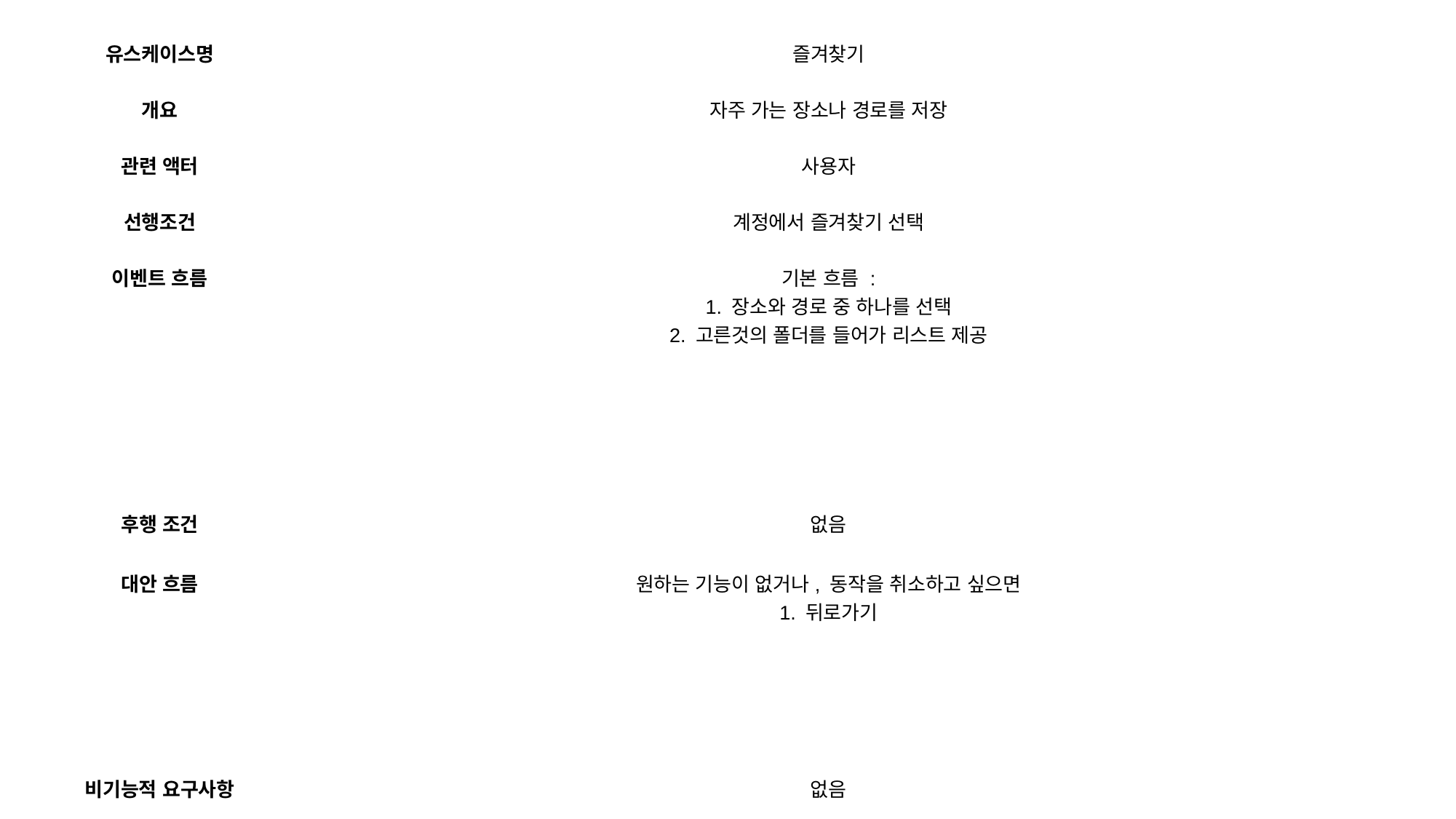

| 유스케이스명 | 즐겨찾기 |
| --- | --- |
| 개요 | 자주 가는 장소나 경로를 저장 |
| 관련 액터 | 사용자 |
| 선행조건 | 계정에서 즐겨찾기 선택 |
| 이벤트 흐름 | 기본 흐름 : 1. 장소와 경로 중 하나를 선택 2. 고른것의 폴더를 들어가 리스트 제공 |
| 후행 조건 | 없음 |
| 대안 흐름 | 원하는 기능이 없거나, 동작을 취소하고 싶으면 1. 뒤로가기 |
| 비기능적 요구사항 | 없음 |